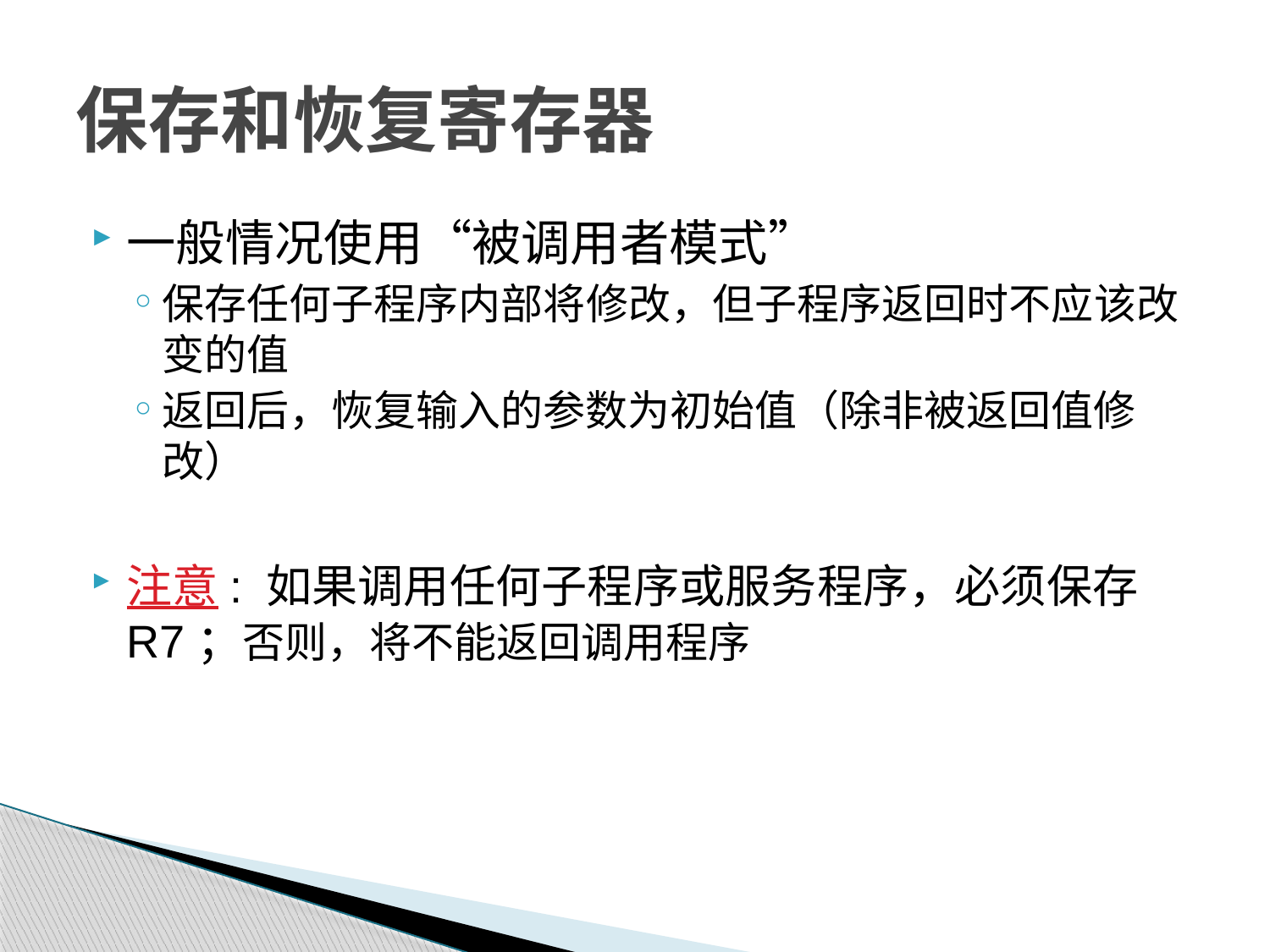

# 保存和恢复寄存器
一般情况使用“被调用者模式”
保存任何子程序内部将修改，但子程序返回时不应该改变的值
返回后，恢复输入的参数为初始值（除非被返回值修改）

注意: 如果调用任何子程序或服务程序，必须保存R7；否则，将不能返回调用程序